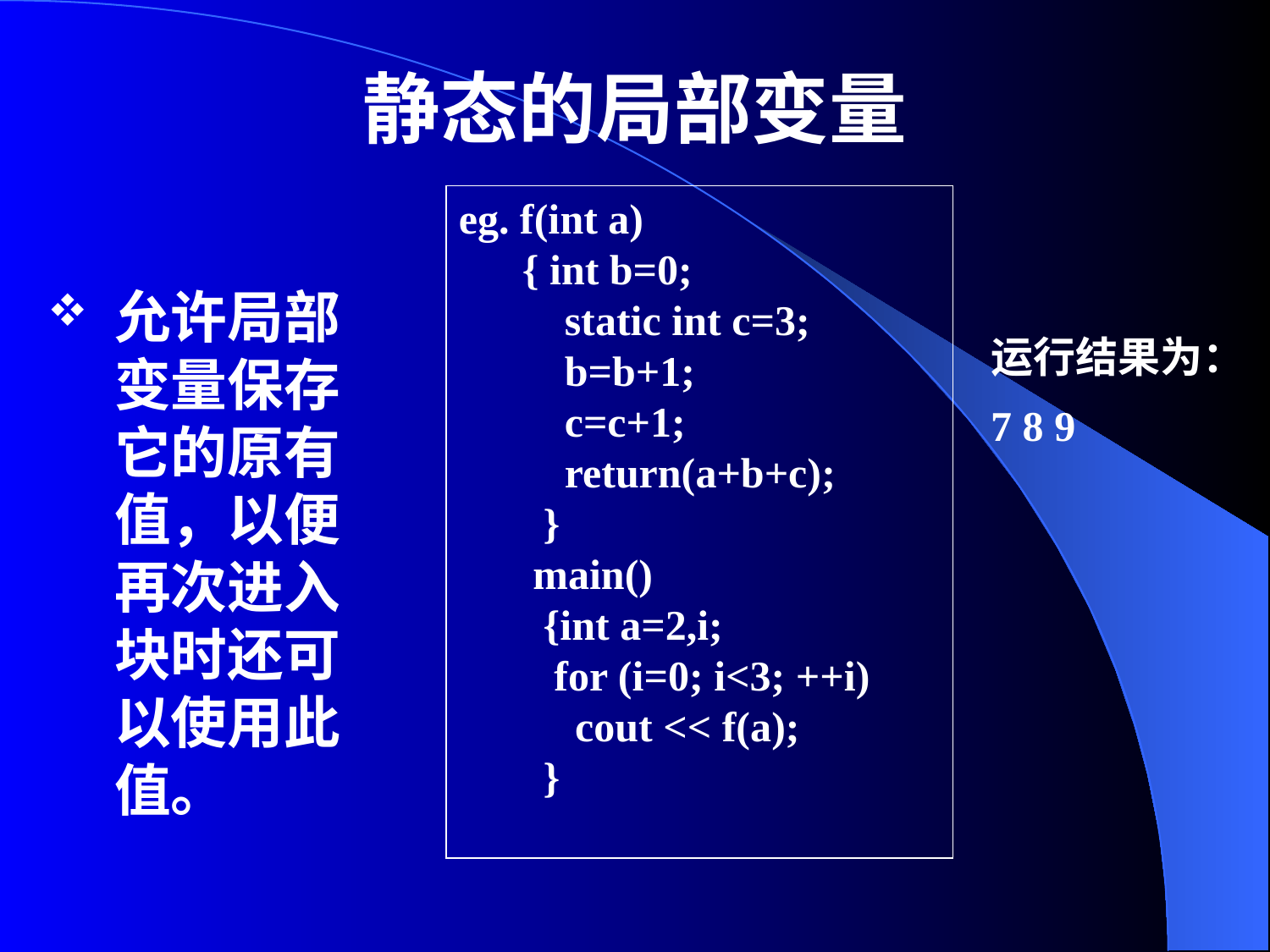

# 静态的局部变量
eg. f(int a)
      { int b=0;
          static int c=3;
          b=b+1;
          c=c+1;
          return(a+b+c);
        }
       main()
        {int a=2,i;
         for (i=0; i<3; ++i)
           cout << f(a);
        }

允许局部变量保存它的原有值，以便再次进入块时还可以使用此值。
运行结果为：
7 8 9